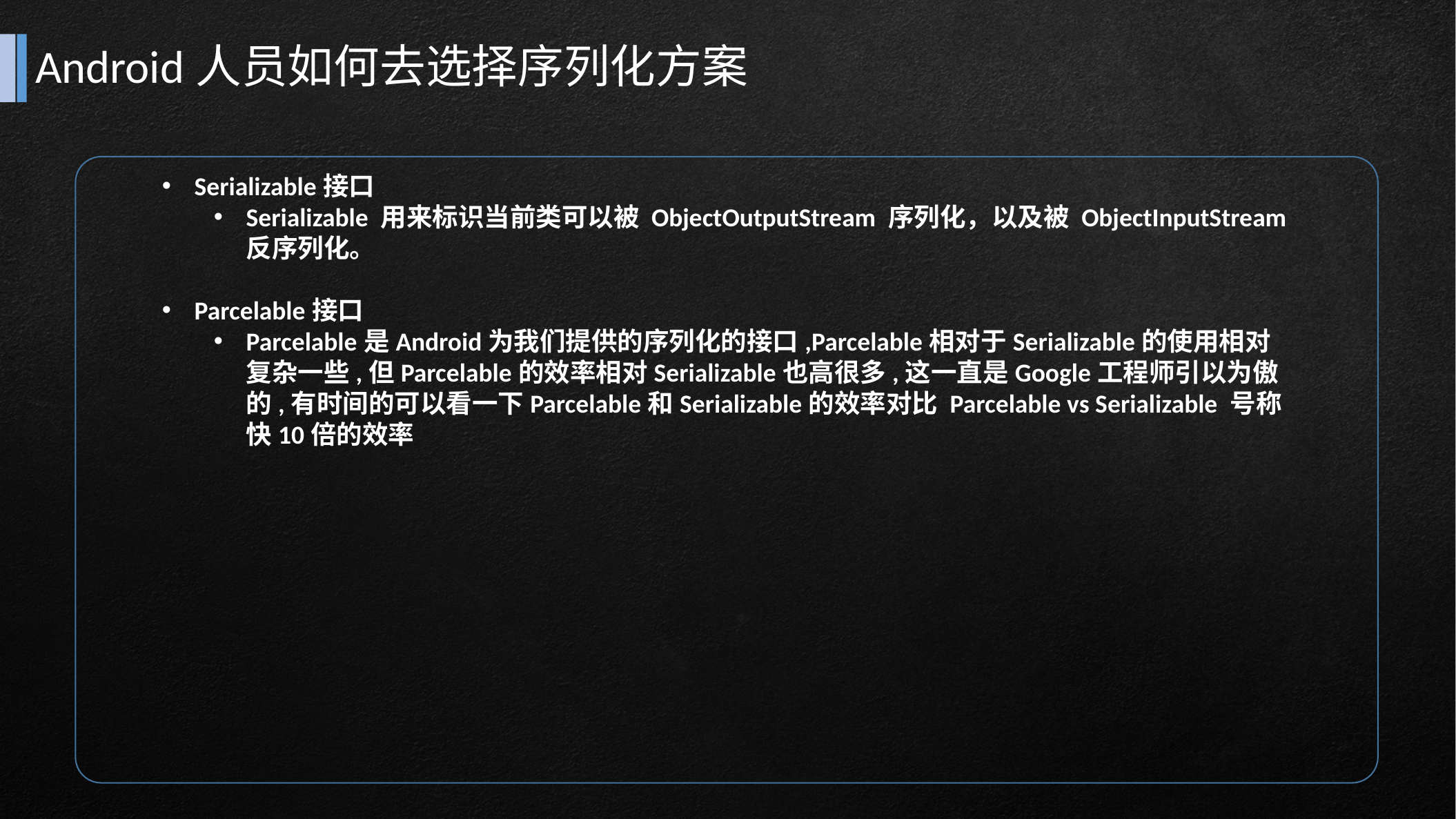

# Android人员如何去选择序列化方案

Serializable接口
Serializable 用来标识当前类可以被 ObjectOutputStream 序列化，以及被 ObjectInputStream 反序列化。

Parcelable接口
Parcelable是Android为我们提供的序列化的接口,Parcelable相对于Serializable的使用相对复杂一些,但Parcelable的效率相对Serializable也高很多,这一直是Google工程师引以为傲的,有时间的可以看一下Parcelable和Serializable的效率对比 Parcelable vs Serializable 号称快10倍的效率